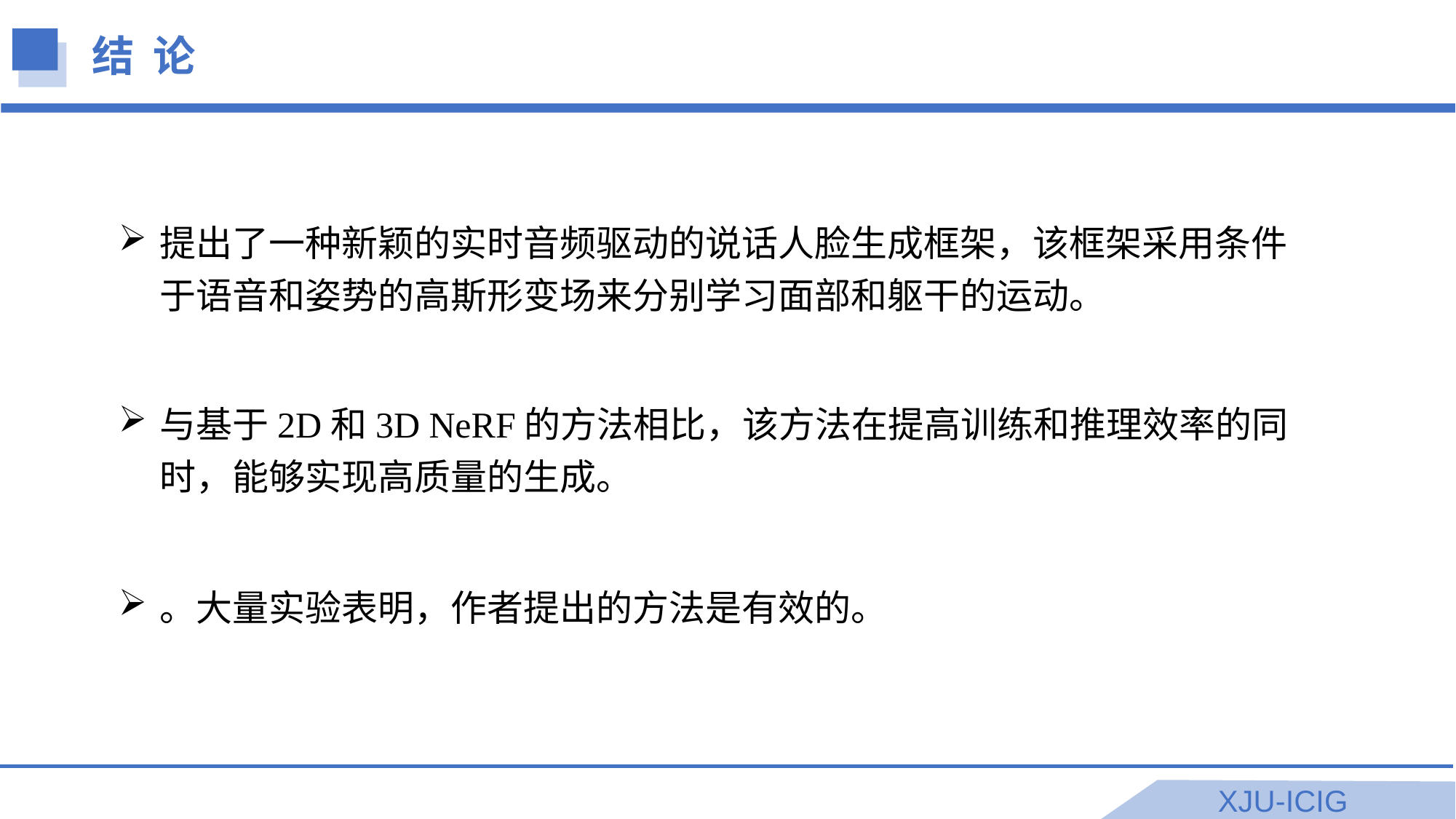

结  论

提出了一种新颖的实时音频驱动的说话人脸生成框架，该框架采用条件于语音和姿势的高斯形变场来分别学习面部和躯干的运动。
与基于2D和3D NeRF的方法相比，该方法在提高训练和推理效率的同时，能够实现高质量的生成。
。大量实验表明，作者提出的方法是有效的。
XJU-ICIG